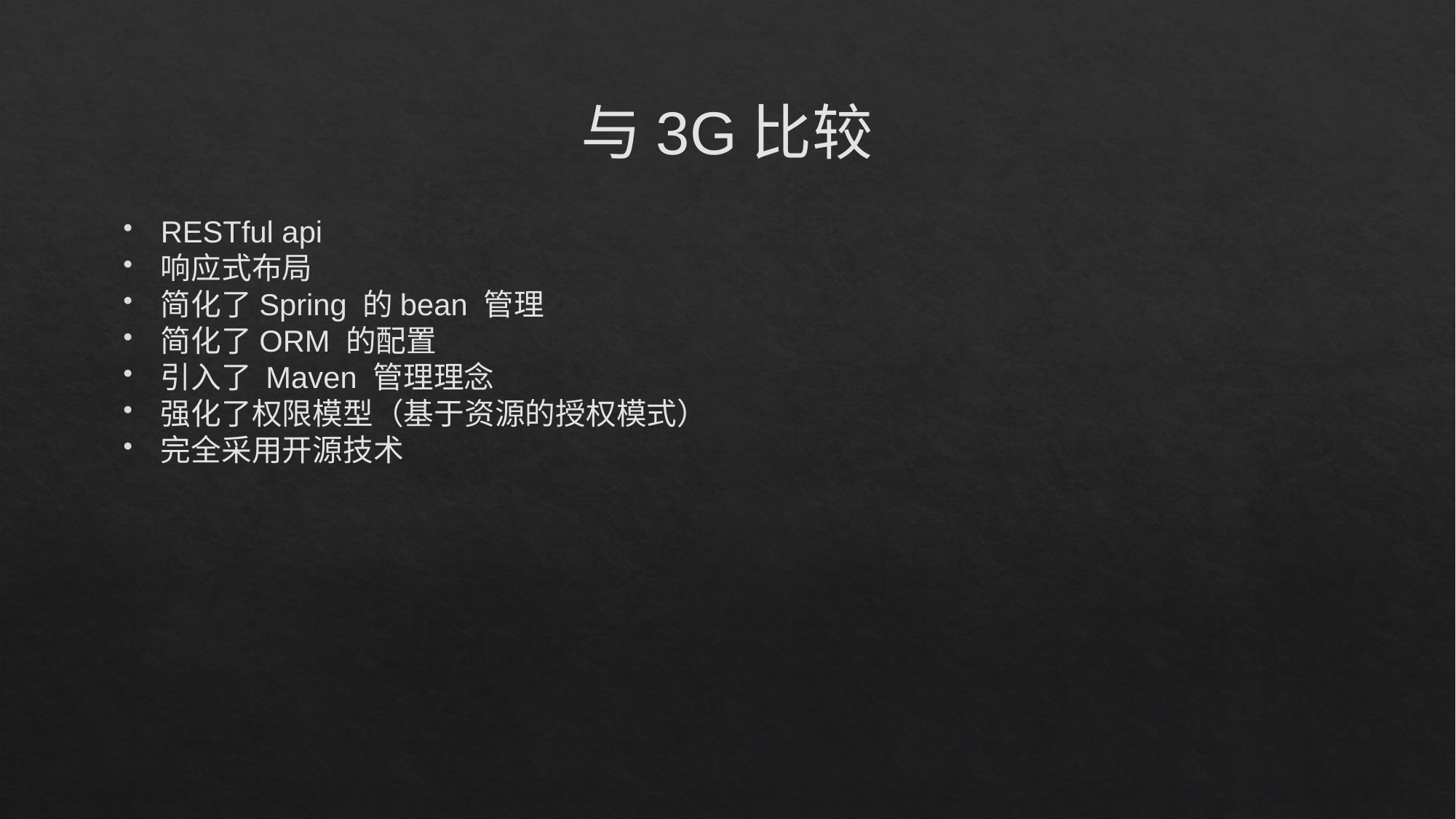

与3G比较
RESTful api
响应式布局
简化了Spring 的bean 管理
简化了ORM 的配置
引入了 Maven 管理理念
强化了权限模型（基于资源的授权模式）
完全采用开源技术